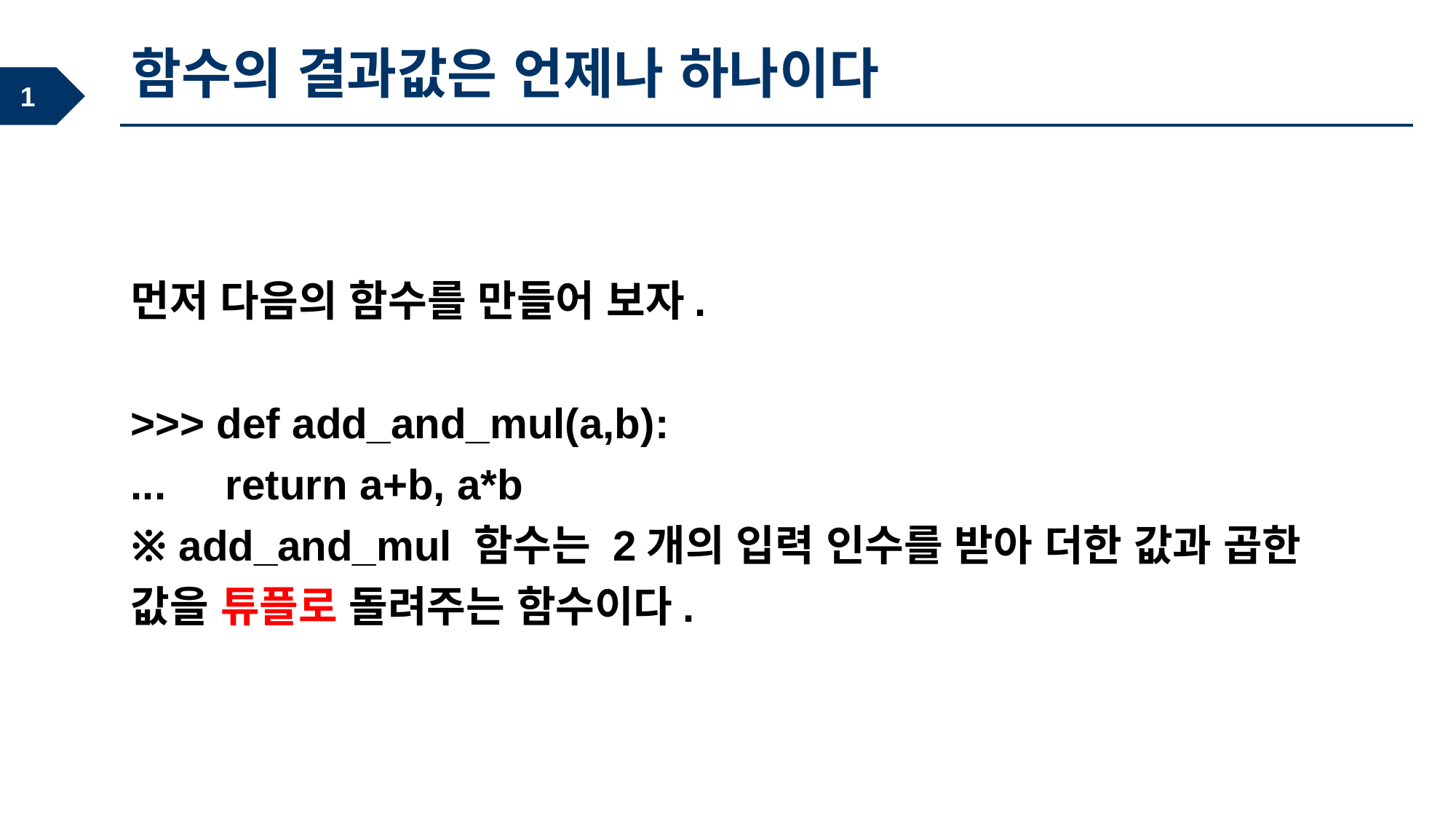

함수의 결과값은 언제나 하나이다
먼저 다음의 함수를 만들어 보자.

>>> def add_and_mul(a,b):
...     return a+b, a*b
※ add_and_mul 함수는 2개의 입력 인수를 받아 더한 값과 곱한 값을 튜플로 돌려주는 함수이다.